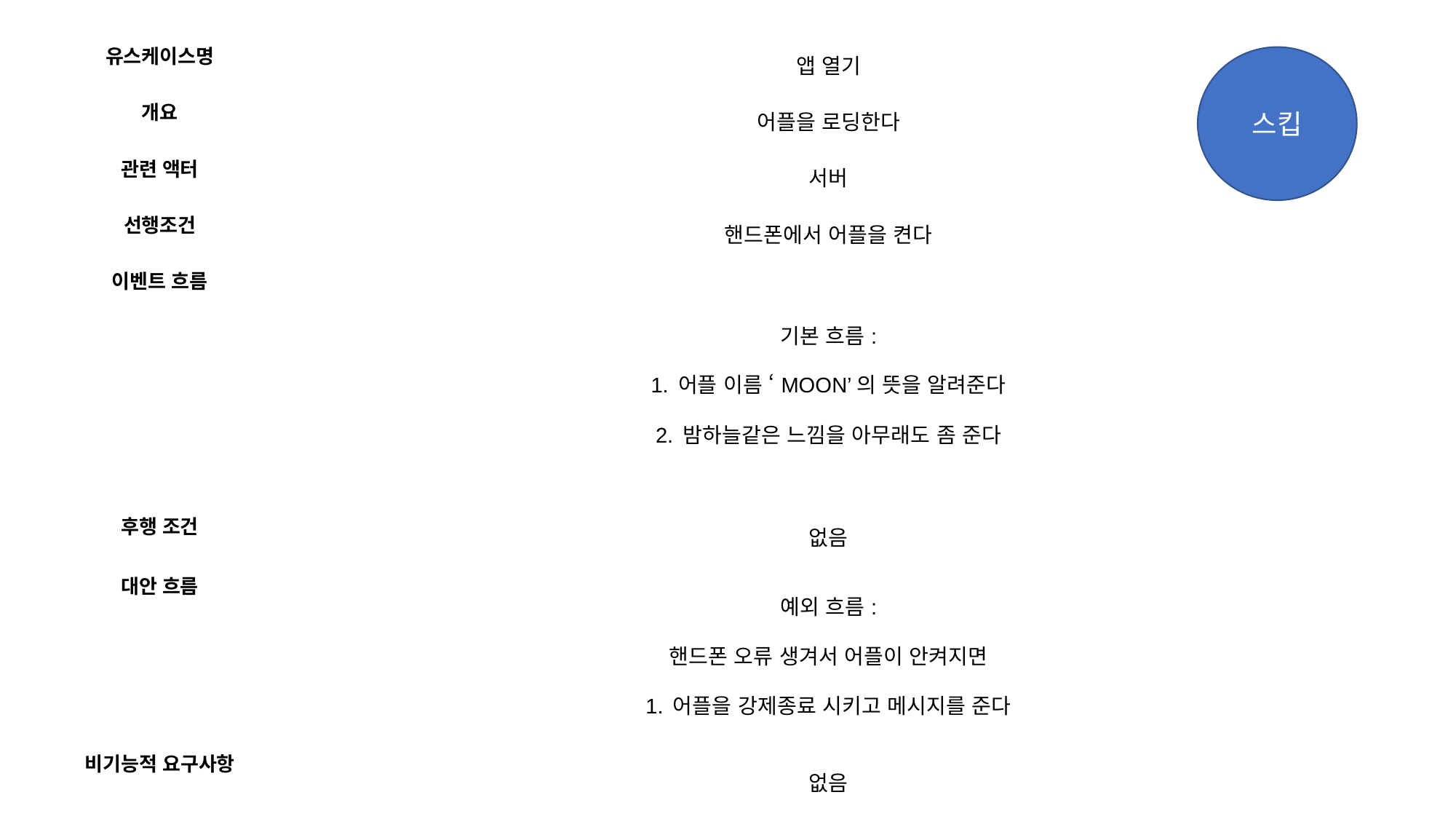

| 유스케이스명 | 앱 열기 |
| --- | --- |
| 개요 | 어플을 로딩한다 |
| 관련 액터 | 서버 |
| 선행조건 | 핸드폰에서 어플을 켠다 |
| 이벤트 흐름 | 기본 흐름: 어플 이름 ‘MOON’의 뜻을 알려준다 밤하늘같은 느낌을 아무래도 좀 준다 |
| 후행 조건 | 없음 |
| 대안 흐름 | 예외 흐름: 핸드폰 오류 생겨서 어플이 안켜지면 어플을 강제종료 시키고 메시지를 준다 |
| 비기능적 요구사항 | 없음 |
스킵